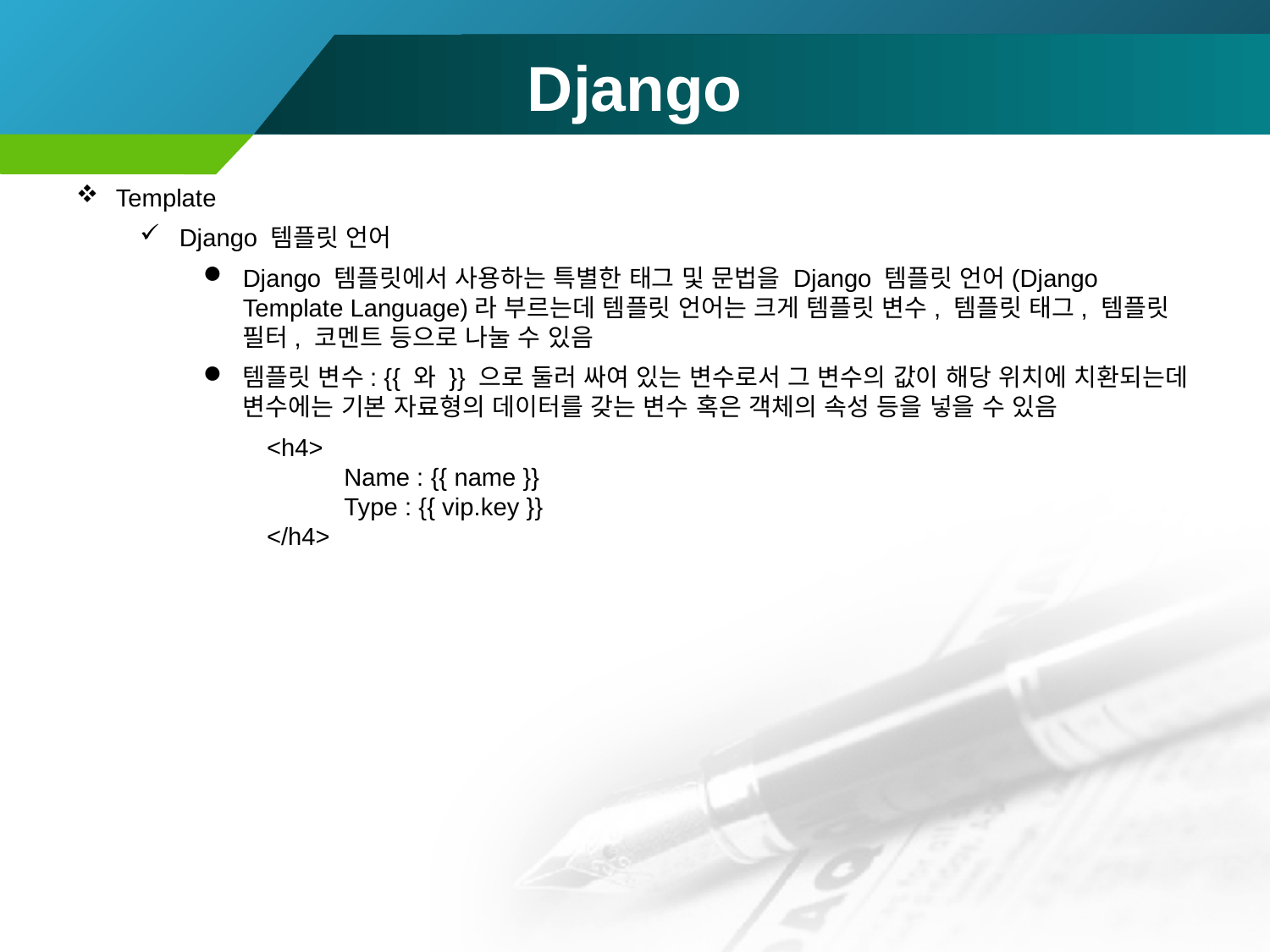

# Django
Template
Django 템플릿 언어
Django 템플릿에서 사용하는 특별한 태그 및 문법을 Django 템플릿 언어(Django Template Language)라 부르는데 템플릿 언어는 크게 템플릿 변수, 템플릿 태그, 템플릿 필터, 코멘트 등으로 나눌 수 있음
템플릿 변수: {{ 와 }} 으로 둘러 싸여 있는 변수로서 그 변수의 값이 해당 위치에 치환되는데 변수에는 기본 자료형의 데이터를 갖는 변수 혹은 객체의 속성 등을 넣을 수 있음
<h4>
  Name : {{ name }}
  Type : {{ vip.key }}
</h4>